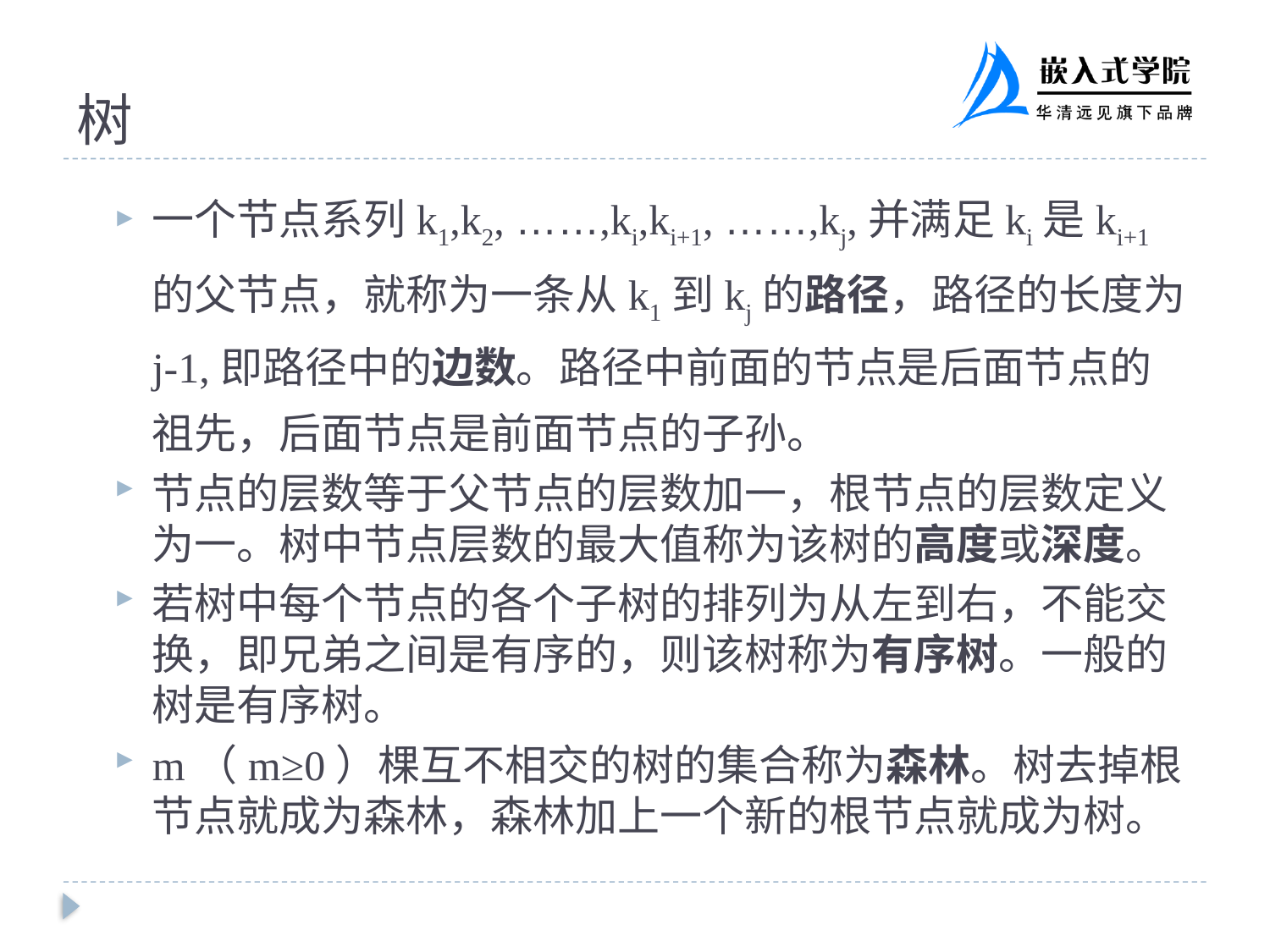

# 树
一个节点系列k1,k2, ……,ki,ki+1, ……,kj,并满足ki是ki+1的父节点，就称为一条从k1到kj的路径，路径的长度为j-1,即路径中的边数。路径中前面的节点是后面节点的祖先，后面节点是前面节点的子孙。
节点的层数等于父节点的层数加一，根节点的层数定义为一。树中节点层数的最大值称为该树的高度或深度。
若树中每个节点的各个子树的排列为从左到右，不能交换，即兄弟之间是有序的，则该树称为有序树。一般的树是有序树。
m（m≥0）棵互不相交的树的集合称为森林。树去掉根节点就成为森林，森林加上一个新的根节点就成为树。
120